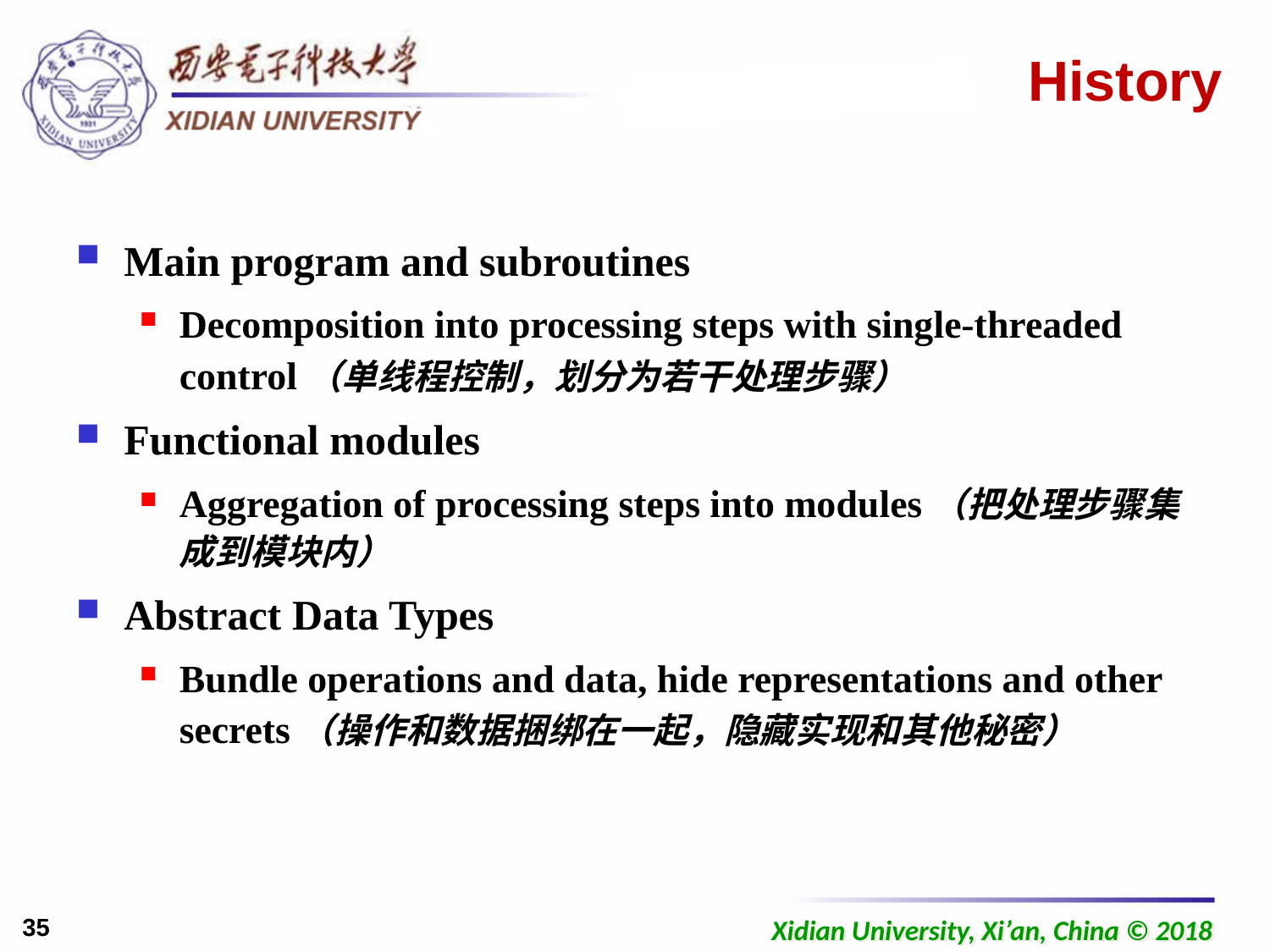

# History
Main program and subroutines
Decomposition into processing steps with single-threaded control（单线程控制，划分为若干处理步骤）
Functional modules
Aggregation of processing steps into modules（把处理步骤集成到模块内）
Abstract Data Types
Bundle operations and data, hide representations and other secrets（操作和数据捆绑在一起，隐藏实现和其他秘密）